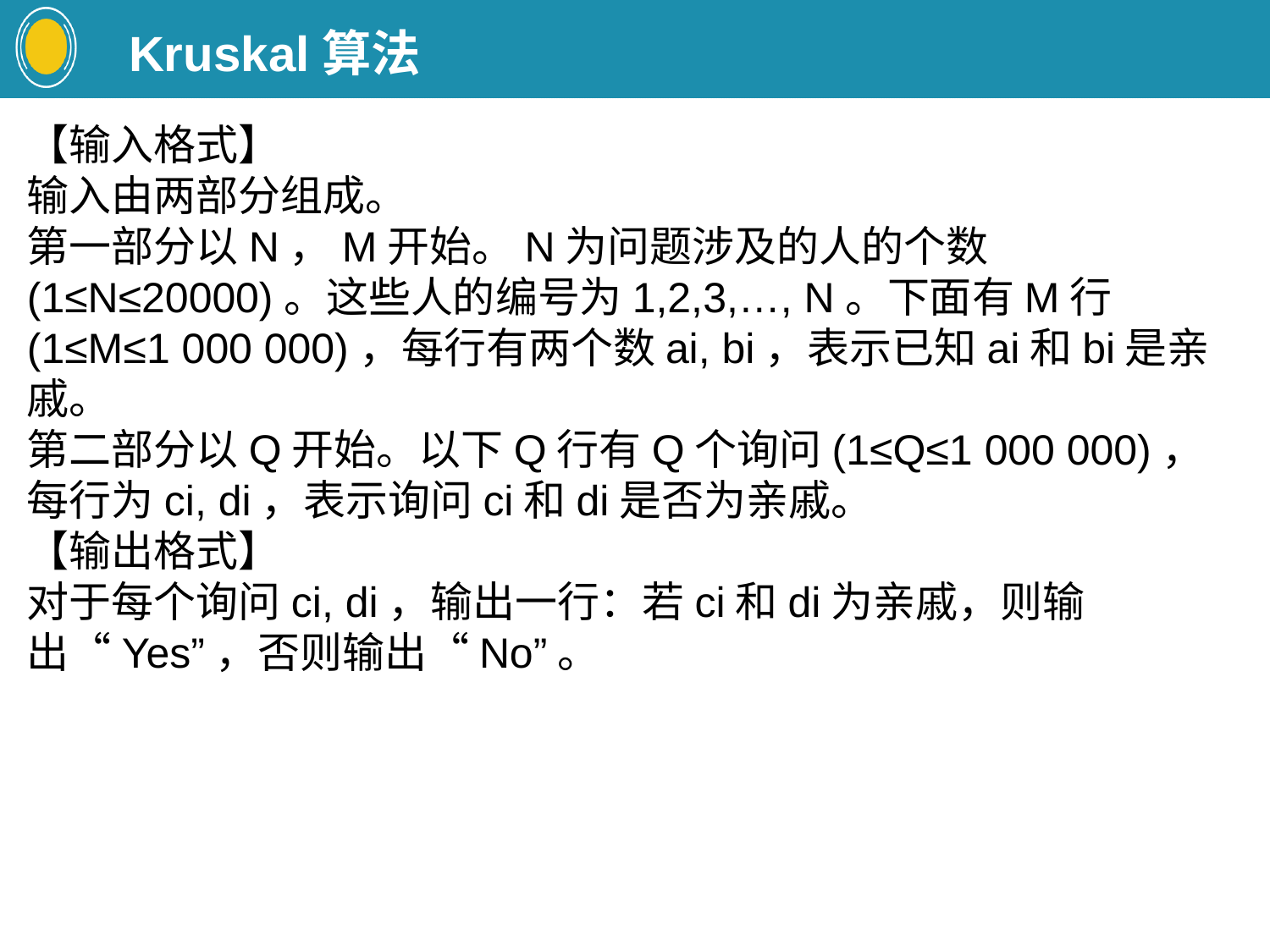

Kruskal算法
【输入格式】
输入由两部分组成。
第一部分以N，M开始。N为问题涉及的人的个数(1≤N≤20000)。这些人的编号为1,2,3,…, N。下面有M行(1≤M≤1 000 000)，每行有两个数ai, bi，表示已知ai和bi是亲戚。
第二部分以Q开始。以下Q行有Q个询问(1≤Q≤1 000 000)，每行为ci, di，表示询问ci和di是否为亲戚。
【输出格式】
对于每个询问ci, di，输出一行：若ci和di为亲戚，则输出“Yes”，否则输出“No”。